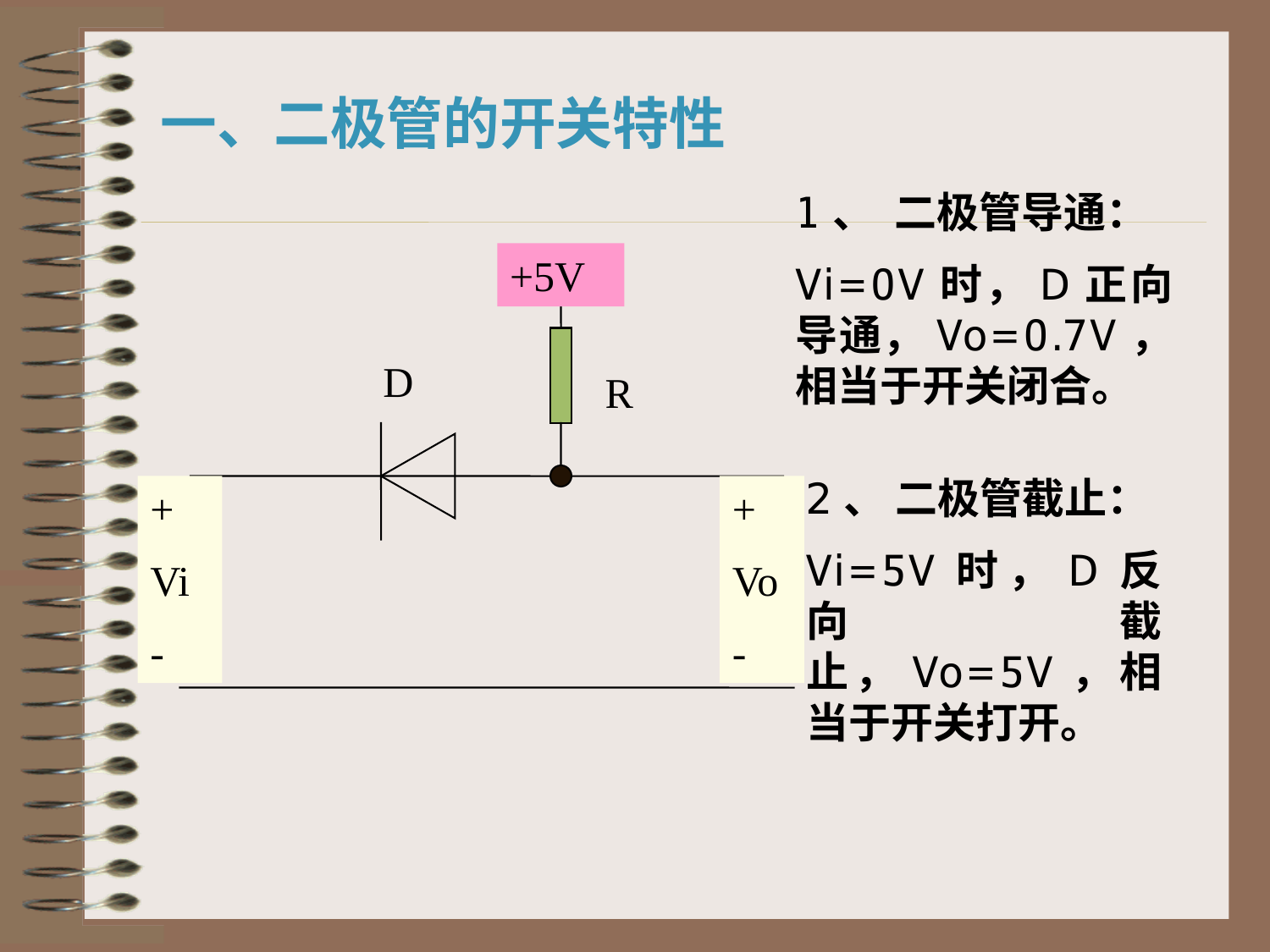

# 一、二极管的开关特性
1、  二极管导通：
Vi=0V时，D正向导通，Vo=0.7V，相当于开关闭合。
+5V

D
R

+
Vi
-

+
Vo
-

2、 二极管截止：
Vi=5V时，D反向截止，Vo=5V，相当于开关打开。